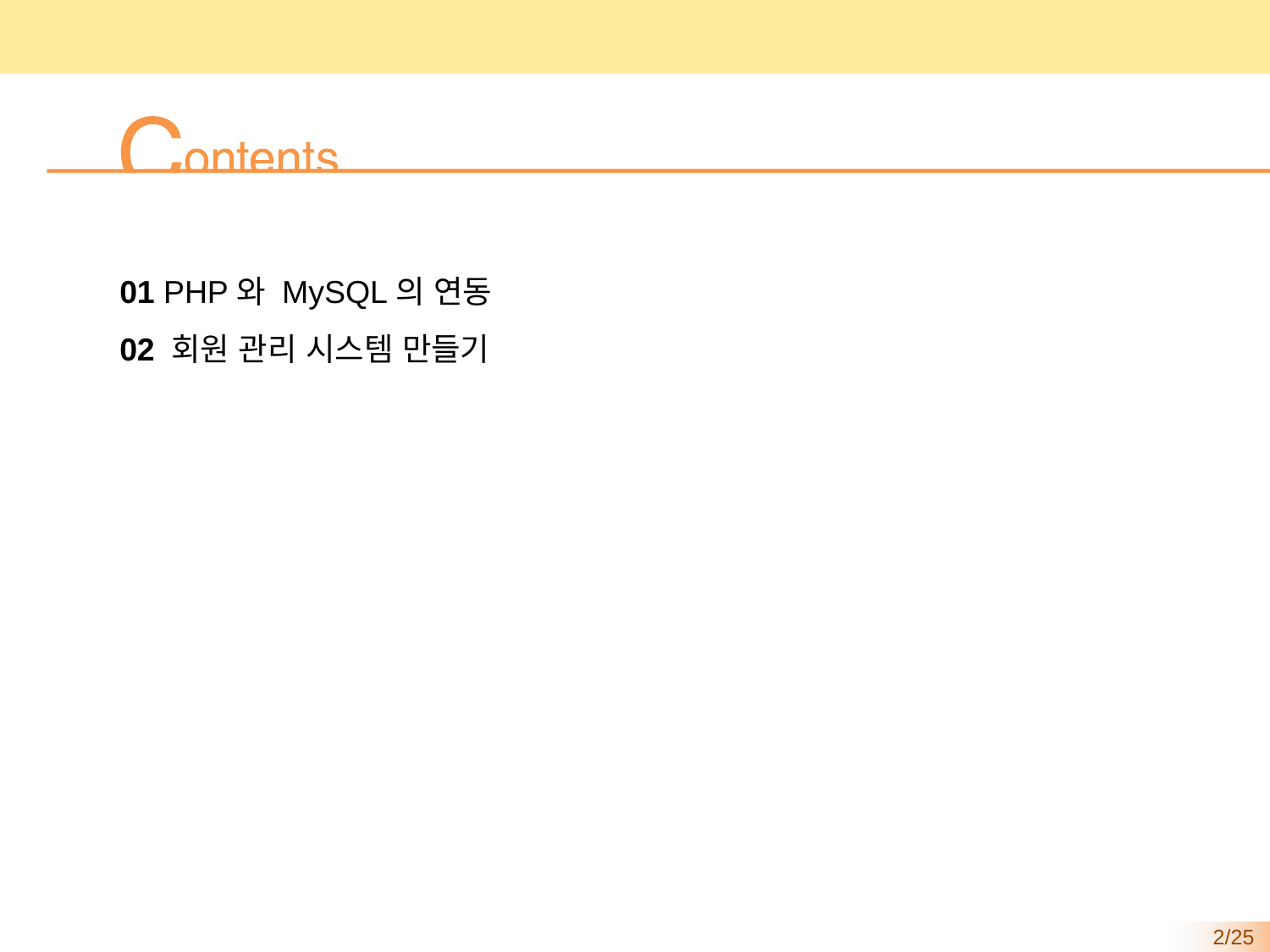

01 PHP와 MySQL의 연동
02 회원 관리 시스템 만들기